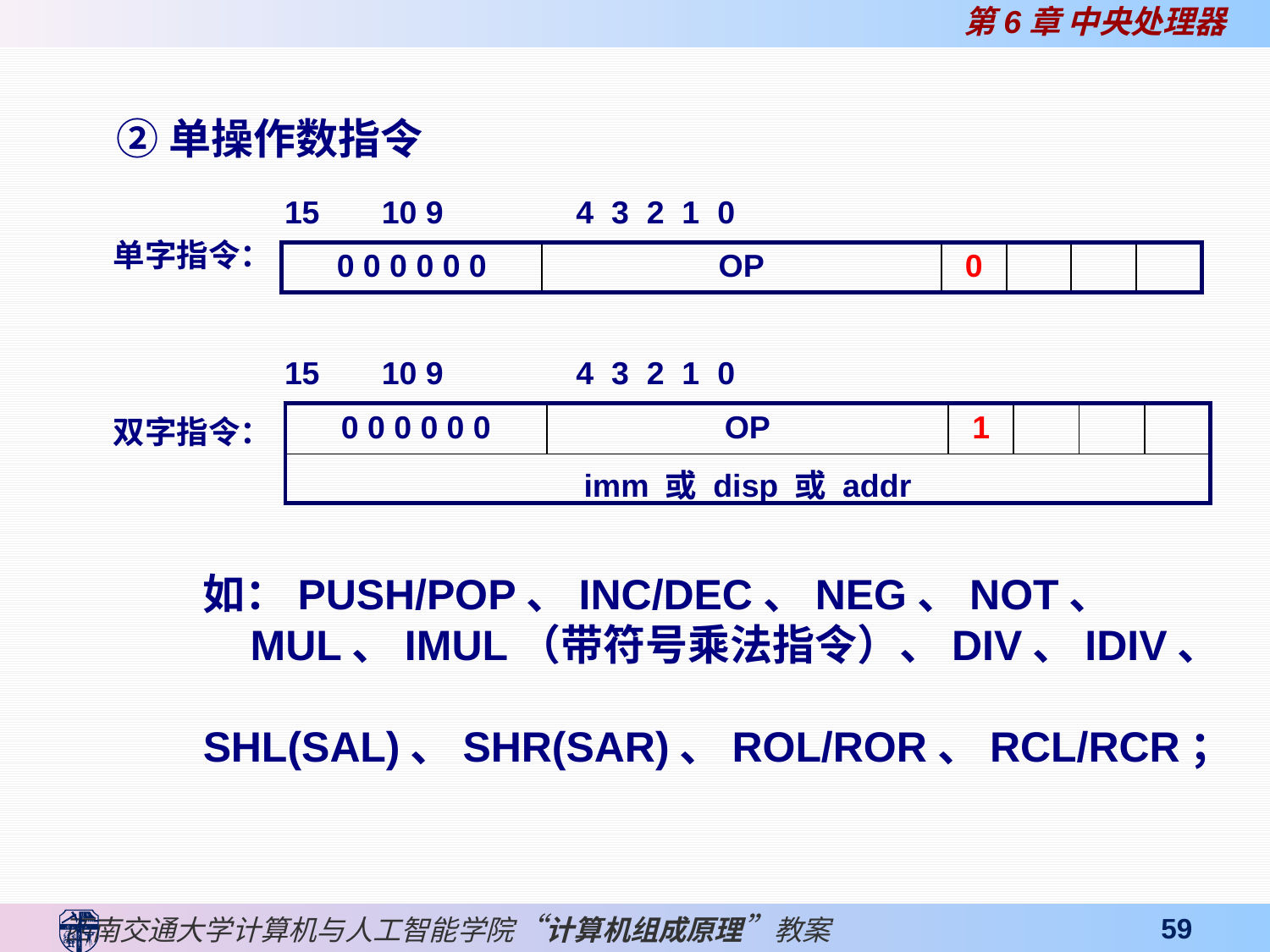

②单操作数指令
 15       10 9               4  3  2  1  0
单字指令：
| 0 0 0 0 0 0 | OP | 0 |  |  |  |
| --- | --- | --- | --- | --- | --- |

 15       10 9               4  3  2  1  0
双字指令：
| 0 0 0 0 0 0 | OP | 1 |  |  |  |
| --- | --- | --- | --- | --- | --- |
| imm 或 disp 或 addr |  |  |  |  |  |

如：PUSH/POP、INC/DEC、NEG、NOT、
    MUL、IMUL（带符号乘法指令）、DIV、IDIV、
    SHL(SAL)、SHR(SAR)、ROL/ROR、RCL/RCR；